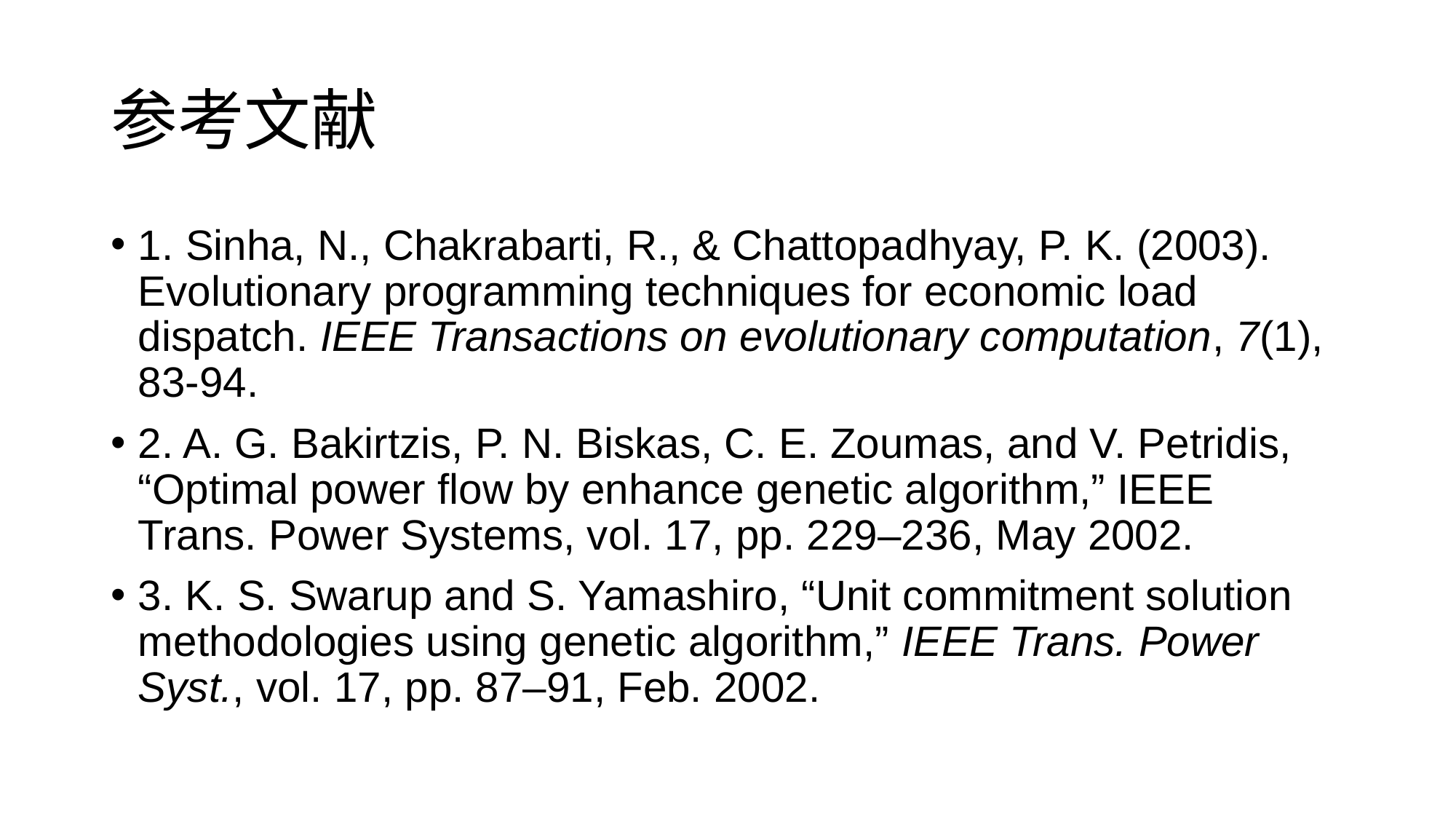

# 参考文献
1. Sinha, N., Chakrabarti, R., & Chattopadhyay, P. K. (2003). Evolutionary programming techniques for economic load dispatch. IEEE Transactions on evolutionary computation, 7(1), 83-94.
2. A. G. Bakirtzis, P. N. Biskas, C. E. Zoumas, and V. Petridis, “Optimal power flow by enhance genetic algorithm,” IEEE Trans. Power Systems, vol. 17, pp. 229–236, May 2002.
3. K. S. Swarup and S. Yamashiro, “Unit commitment solution methodologies using genetic algorithm,” IEEE Trans. Power Syst., vol. 17, pp. 87–91, Feb. 2002.